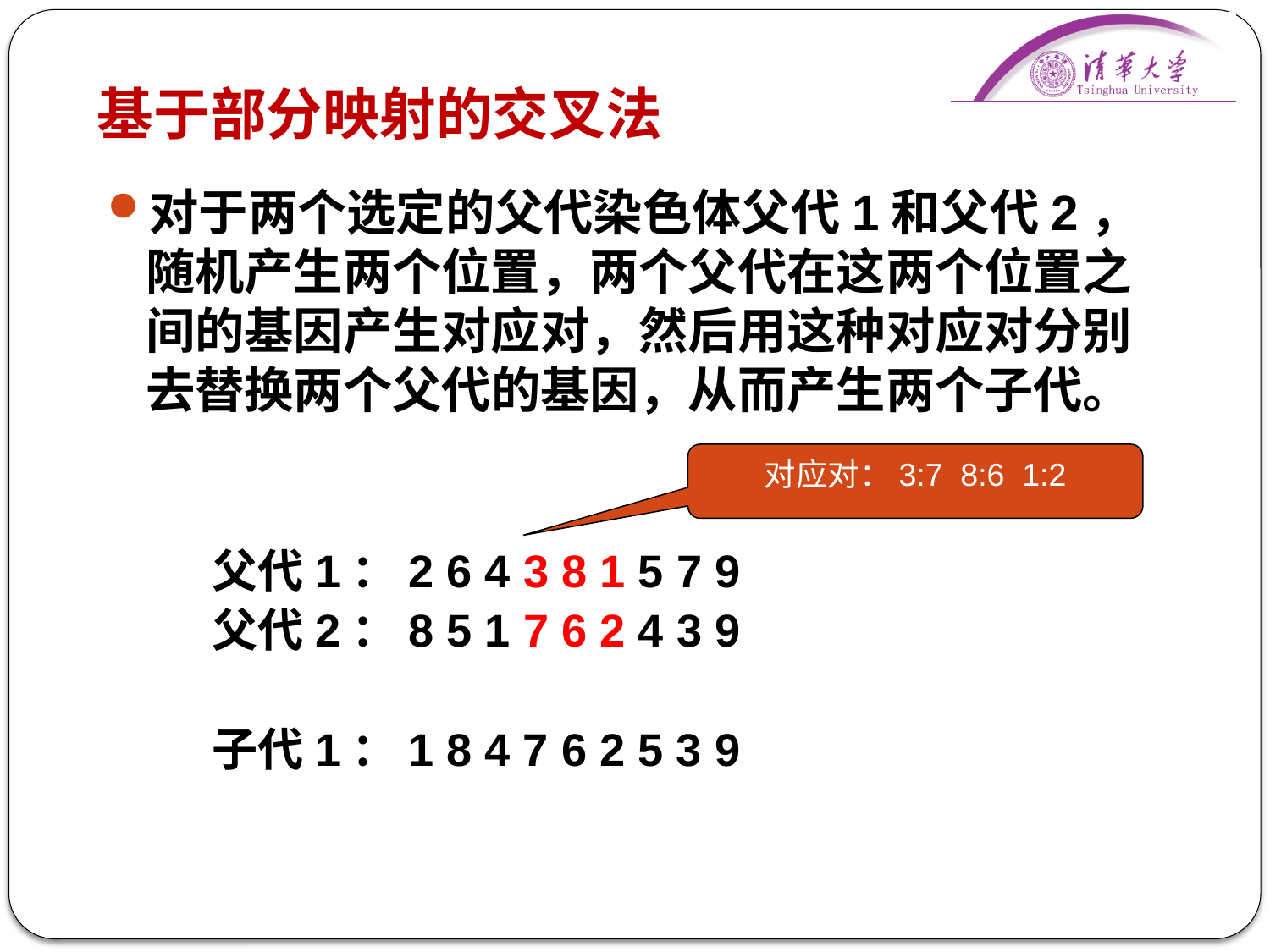

# 基于部分映射的交叉法
对于两个选定的父代染色体父代1和父代2，随机产生两个位置，两个父代在这两个位置之间的基因产生对应对，然后用这种对应对分别去替换两个父代的基因，从而产生两个子代。

         父代1：2 6 4 3 8 1 5 7 9
         父代2：8 5 1 7 6 2 4 3 9

         子代1：1 8 4 7 6 2 5 3 9
对应对：3:7  8:6  1:2